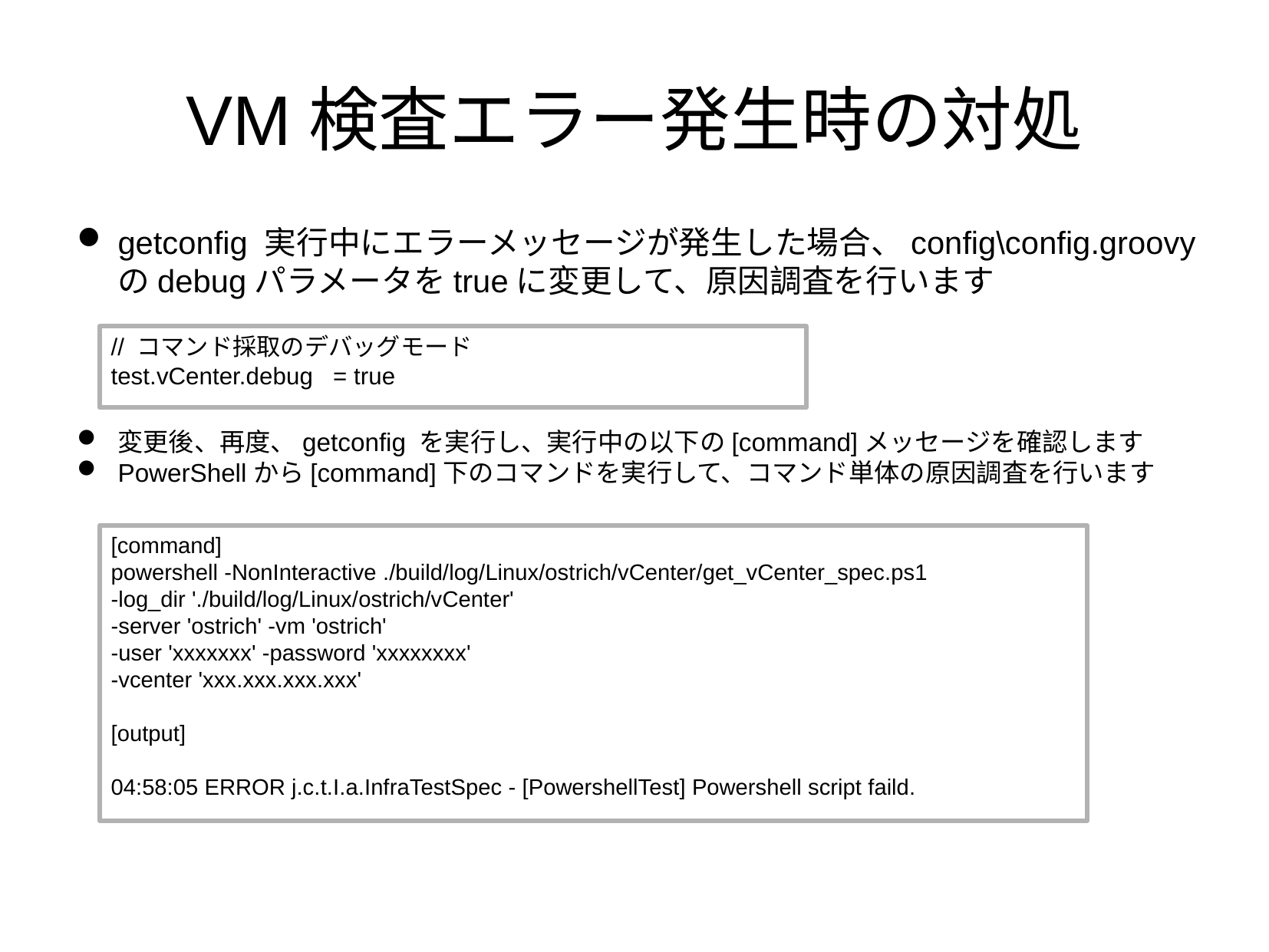

VM検査エラー発生時の対処
getconfig 実行中にエラーメッセージが発生した場合、config\config.groovy のdebugパラメータをtrueに変更して、原因調査を行います
// コマンド採取のデバッグモード
test.vCenter.debug   = true
変更後、再度、getconfig を実行し、実行中の以下の[command]メッセージを確認します
PowerShellから[command]下のコマンドを実行して、コマンド単体の原因調査を行います
[command]
powershell -NonInteractive ./build/log/Linux/ostrich/vCenter/get_vCenter_spec.ps1
-log_dir './build/log/Linux/ostrich/vCenter'
-server 'ostrich' -vm 'ostrich'
-user 'xxxxxxx' -password 'xxxxxxxx'
-vcenter 'xxx.xxx.xxx.xxx'

[output]

04:58:05 ERROR j.c.t.I.a.InfraTestSpec - [PowershellTest] Powershell script faild.